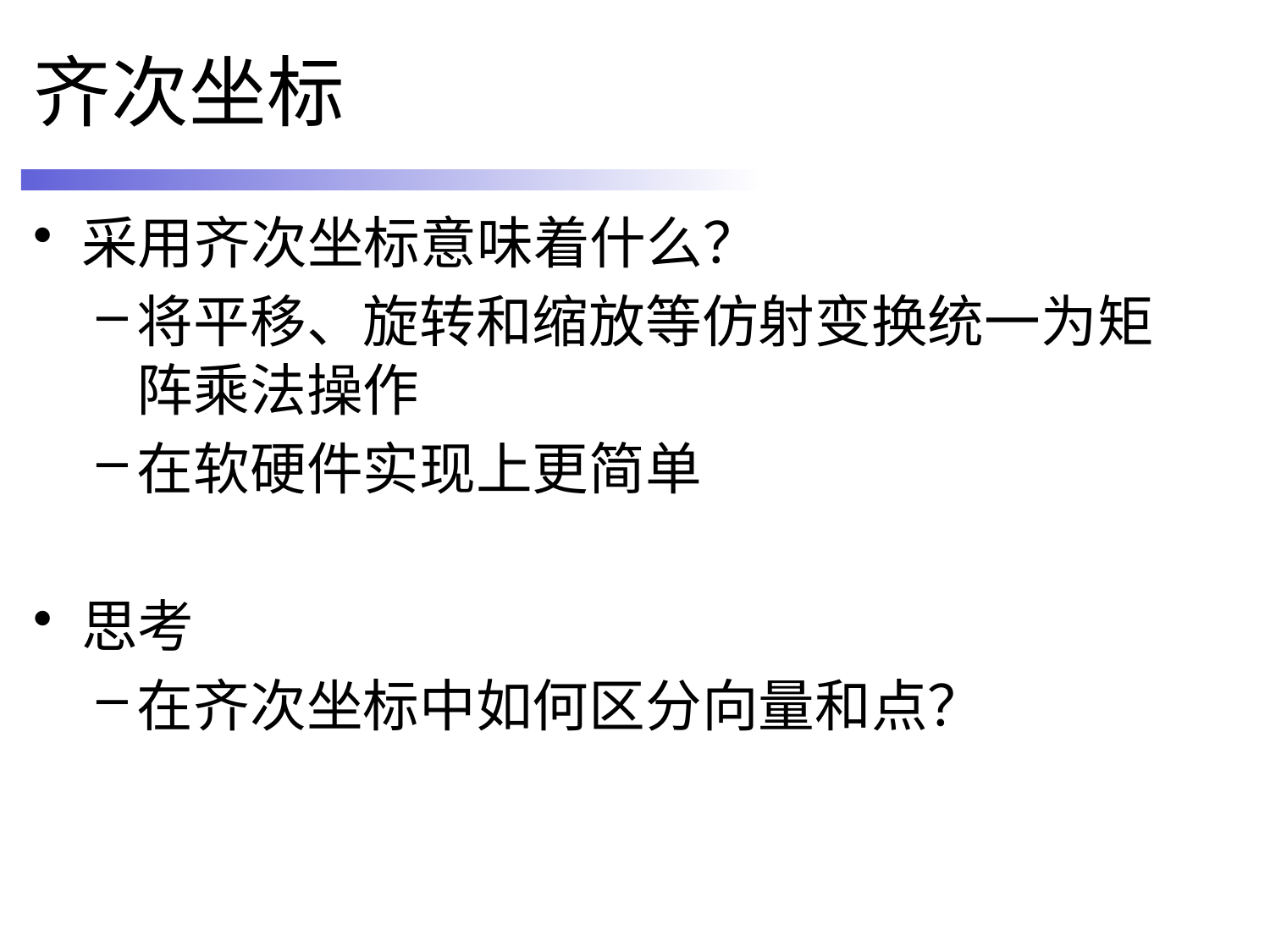

# 齐次坐标
采用齐次坐标意味着什么？
将平移、旋转和缩放等仿射变换统一为矩阵乘法操作
在软硬件实现上更简单

思考
在齐次坐标中如何区分向量和点？